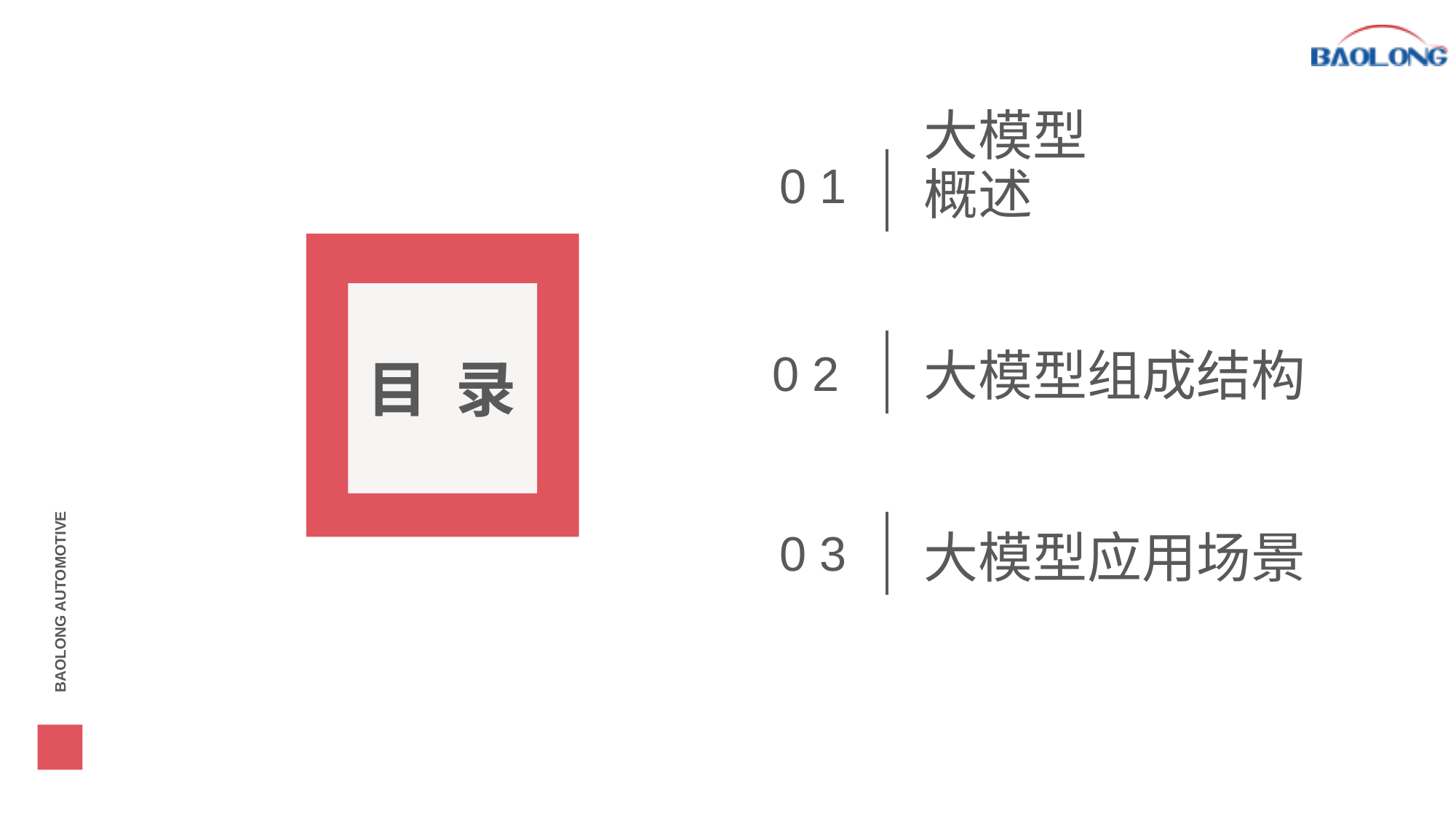

0 1
大模型概述
大模型组成结构
0 2
目  录
0 3
大模型应用场景